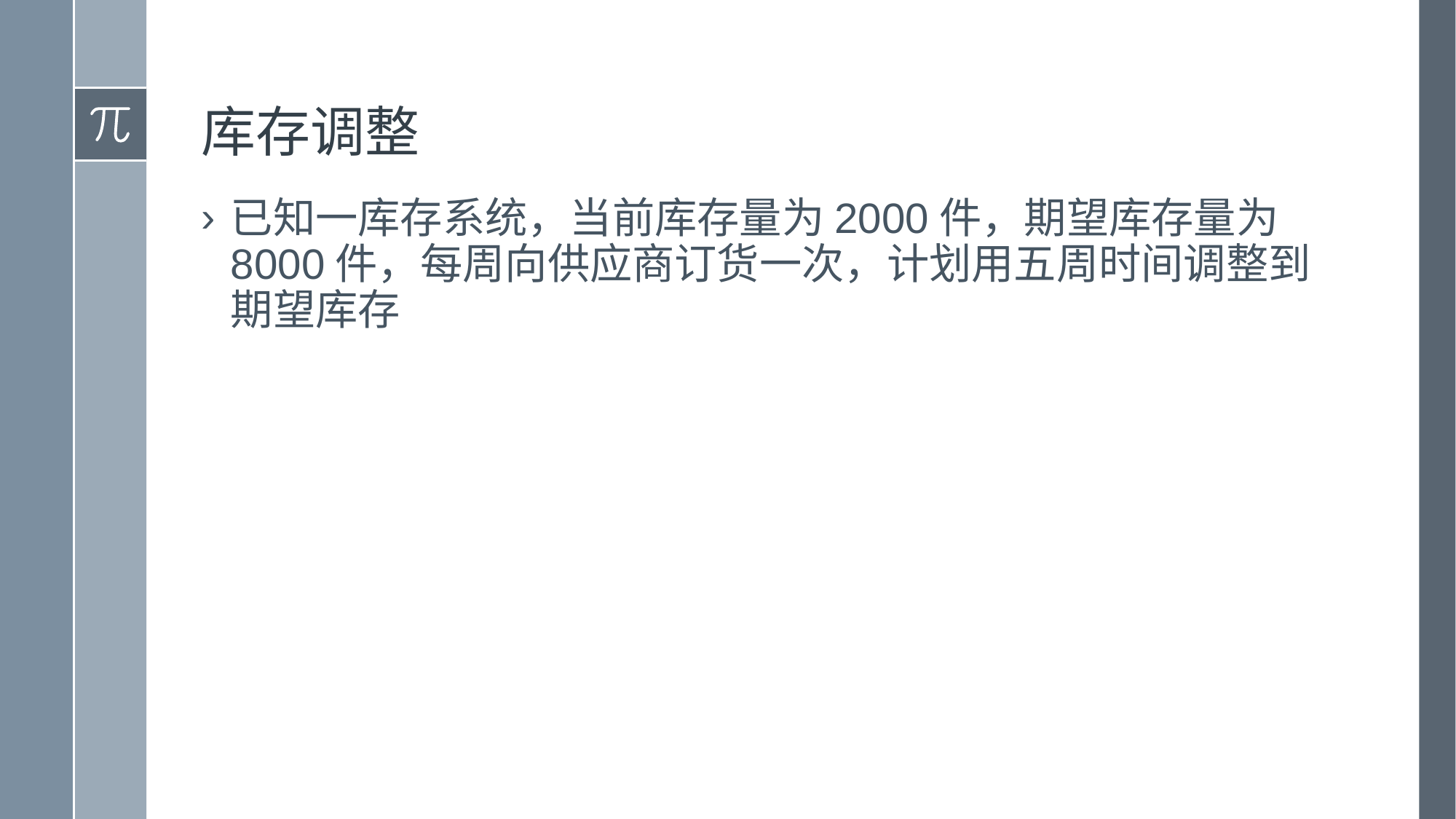

# 库存调整
已知一库存系统，当前库存量为2000件，期望库存量为8000件，每周向供应商订货一次，计划用五周时间调整到期望库存